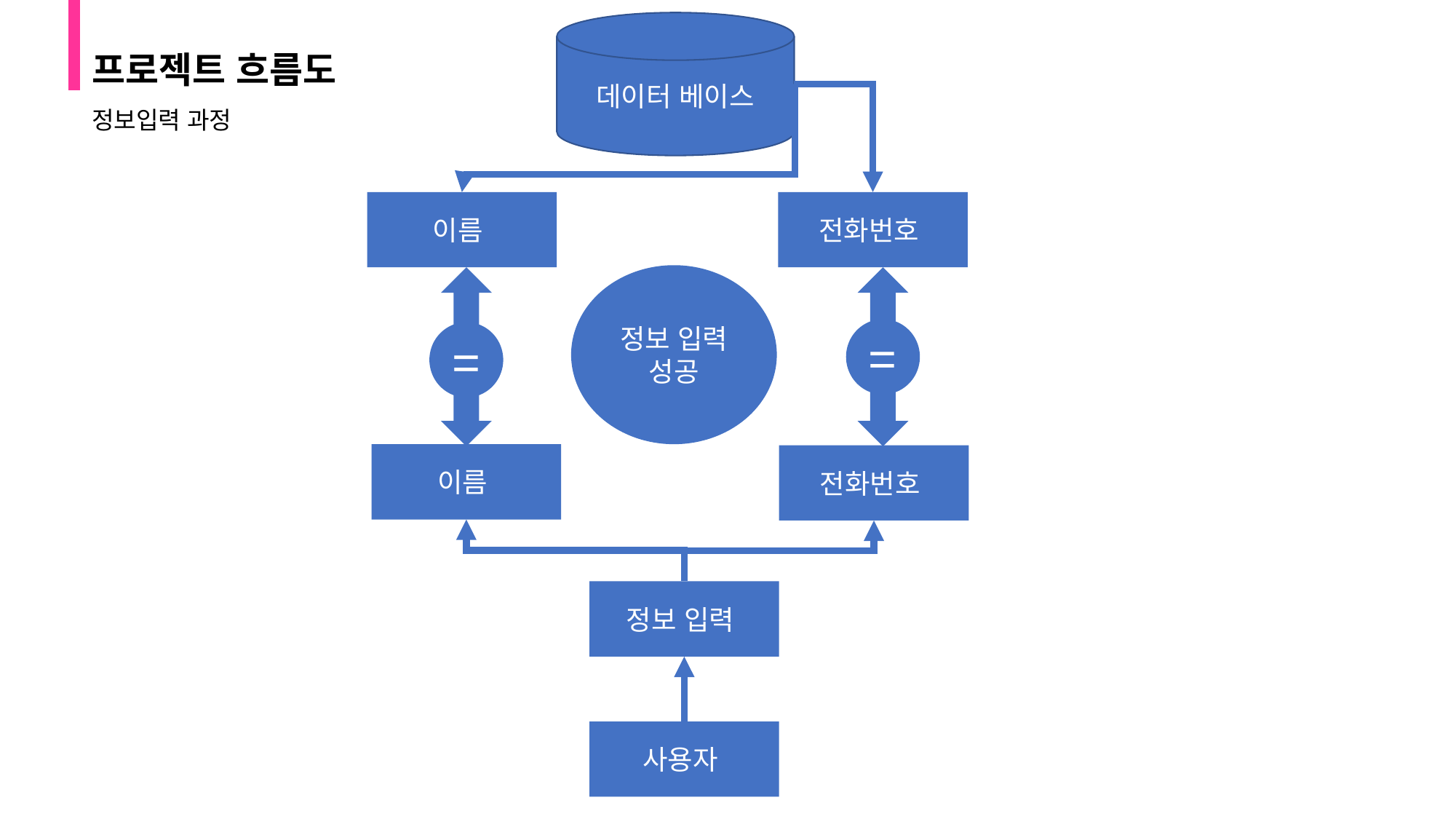

데이터 베이스
프로젝트 흐름도
정보입력 과정
전화번호
이름
정보 입력
성공

=
=
이름
전화번호
정보 입력
사용자